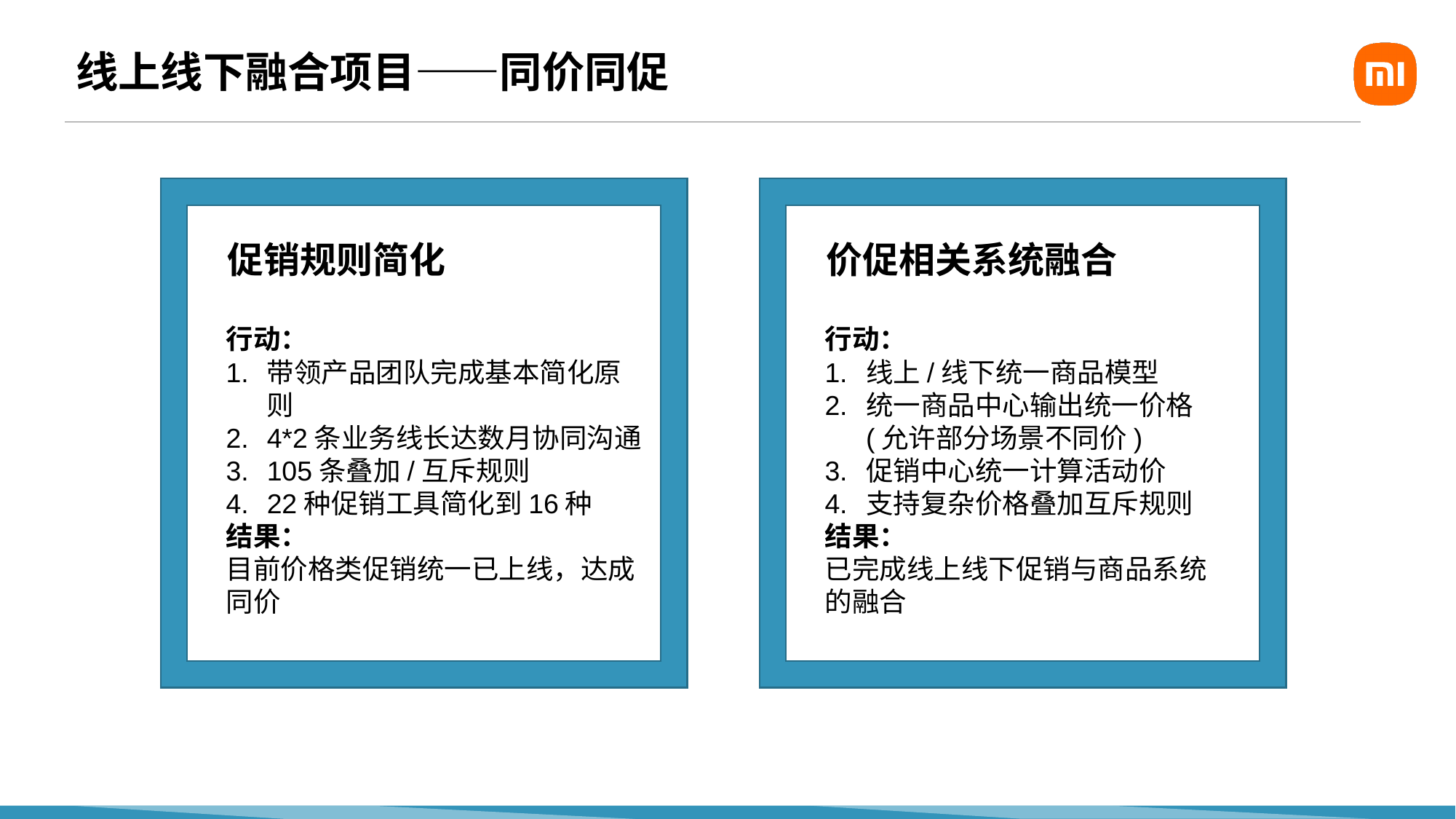

# 线上线下融合项目——同价同促

促销规则简化
价促相关系统融合
行动：
带领产品团队完成基本简化原则
4*2条业务线长达数月协同沟通
105条叠加/互斥规则
22种促销工具简化到16种
结果：
目前价格类促销统一已上线，达成同价
行动：
线上/线下统一商品模型
统一商品中心输出统一价格(允许部分场景不同价)
促销中心统一计算活动价
支持复杂价格叠加互斥规则
结果：
已完成线上线下促销与商品系统的融合